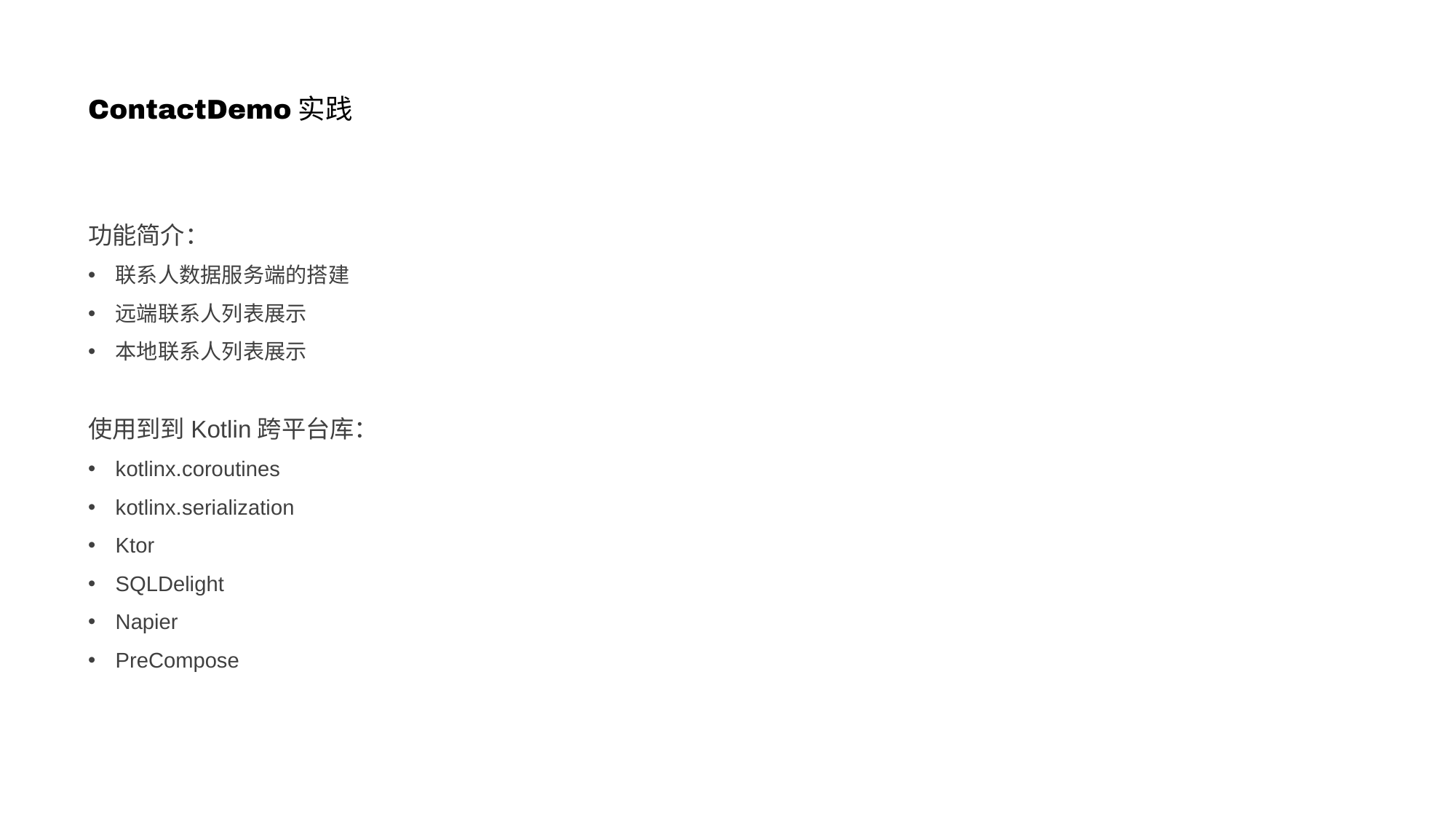

# ContactDemo实践
功能简介：
联系人数据服务端的搭建
远端联系人列表展示
本地联系人列表展示

使用到到Kotlin跨平台库：
kotlinx.coroutines
kotlinx.serialization
Ktor
SQLDelight
Napier
PreCompose